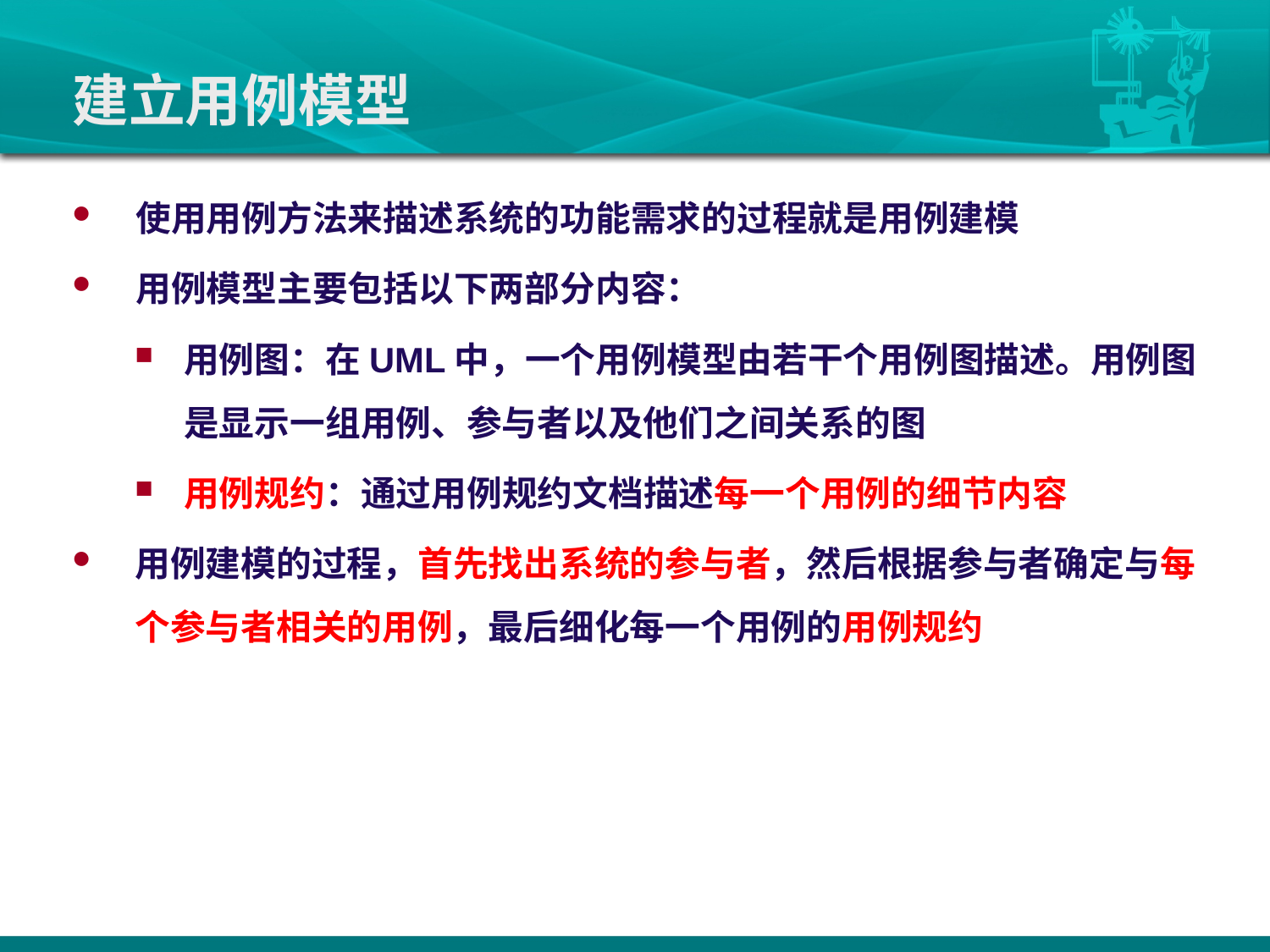

# 建立用例模型
使用用例方法来描述系统的功能需求的过程就是用例建模
用例模型主要包括以下两部分内容：
用例图：在UML中，一个用例模型由若干个用例图描述。用例图是显示一组用例、参与者以及他们之间关系的图
用例规约：通过用例规约文档描述每一个用例的细节内容
用例建模的过程，首先找出系统的参与者，然后根据参与者确定与每个参与者相关的用例，最后细化每一个用例的用例规约